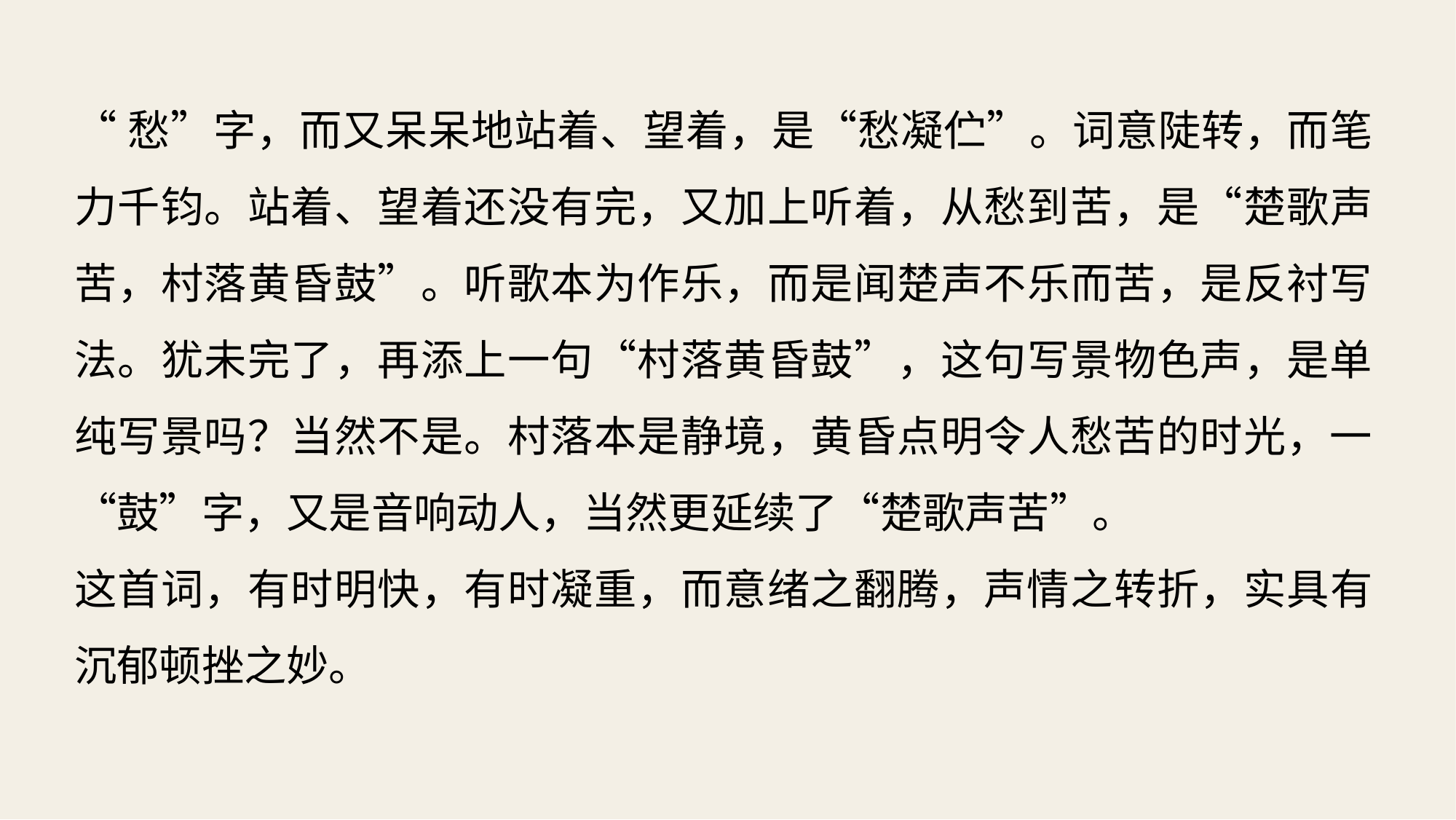

“愁”字，而又呆呆地站着、望着，是“愁凝伫”。词意陡转，而笔力千钧。站着、望着还没有完，又加上听着，从愁到苦，是“楚歌声苦，村落黄昏鼓”。听歌本为作乐，而是闻楚声不乐而苦，是反衬写法。犹未完了，再添上一句“村落黄昏鼓”，这句写景物色声，是单纯写景吗？当然不是。村落本是静境，黄昏点明令人愁苦的时光，一“鼓”字，又是音响动人，当然更延续了“楚歌声苦”。
这首词，有时明快，有时凝重，而意绪之翻腾，声情之转折，实具有沉郁顿挫之妙。